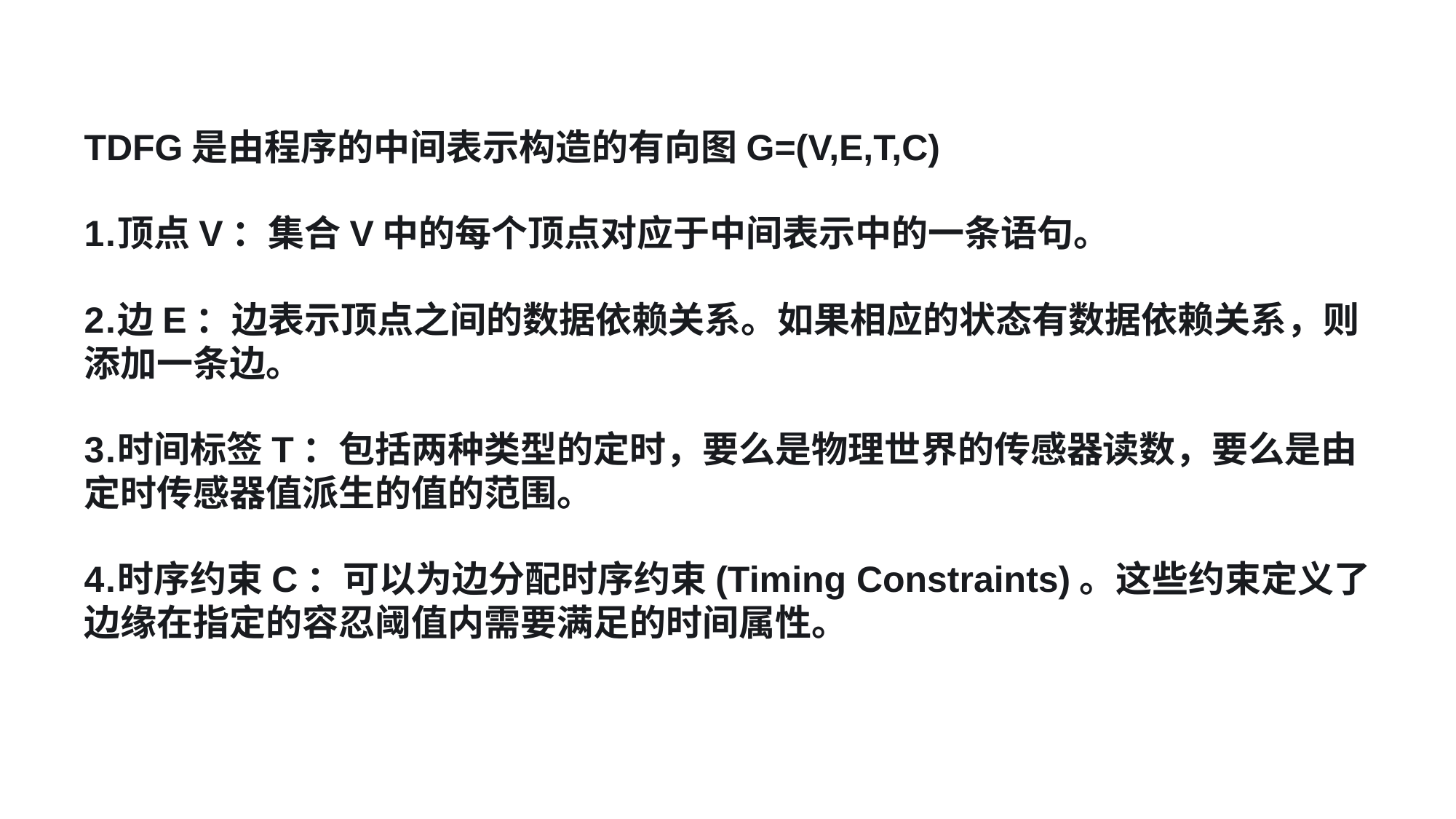

TDFG是由程序的中间表示构造的有向图G=(V,E,T,C)
顶点V：集合V中的每个顶点对应于中间表示中的一条语句。
边E：边表示顶点之间的数据依赖关系。如果相应的状态有数据依赖关系，则添加一条边。
时间标签T：包括两种类型的定时，要么是物理世界的传感器读数，要么是由定时传感器值派生的值的范围。
时序约束C：可以为边分配时序约束(Timing Constraints)。这些约束定义了边缘在指定的容忍阈值内需要满足的时间属性。